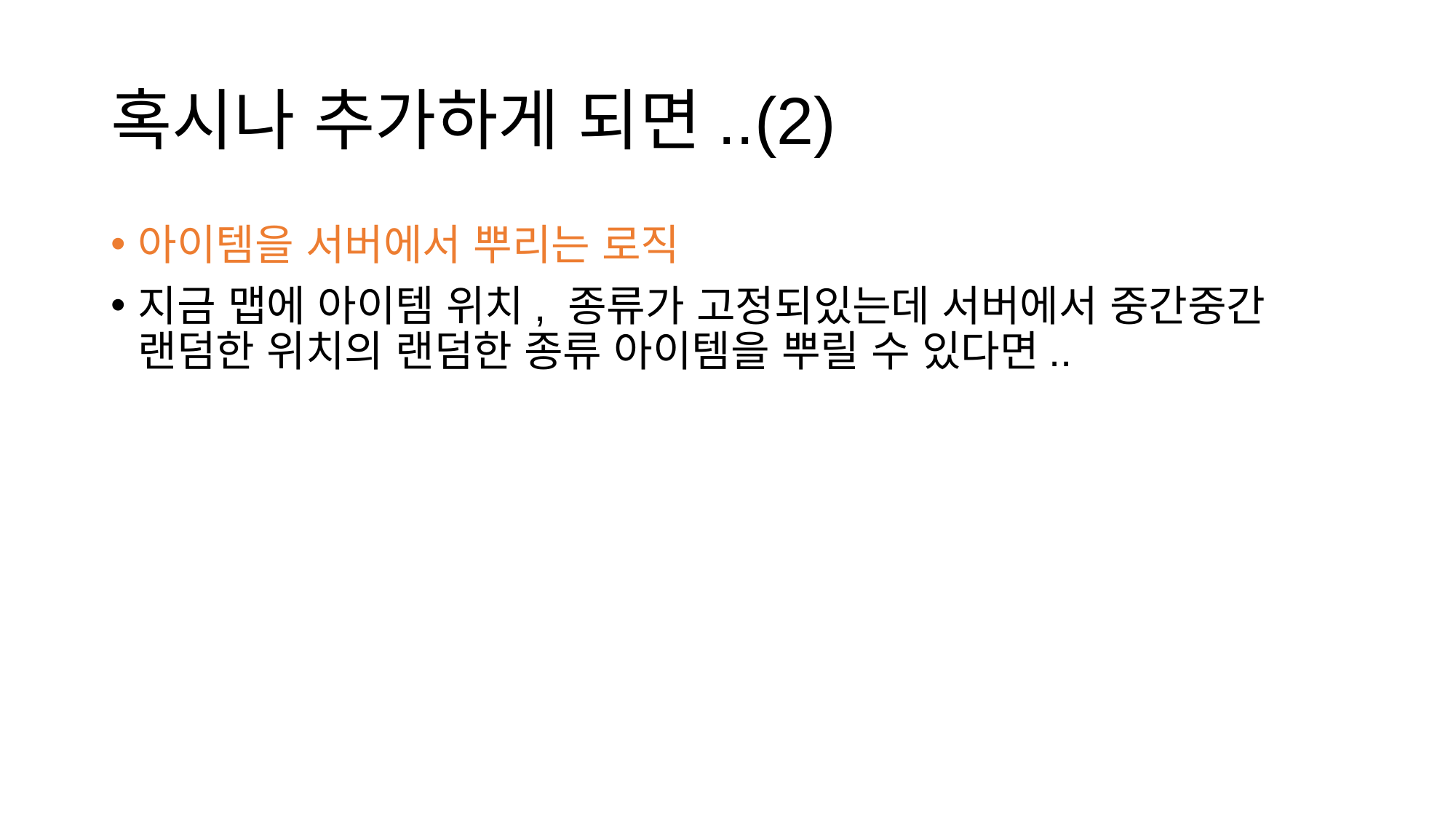

# 혹시나 추가하게 되면..(2)
아이템을 서버에서 뿌리는 로직
지금 맵에 아이템 위치, 종류가 고정되있는데 서버에서 중간중간 랜덤한 위치의 랜덤한 종류 아이템을 뿌릴 수 있다면..